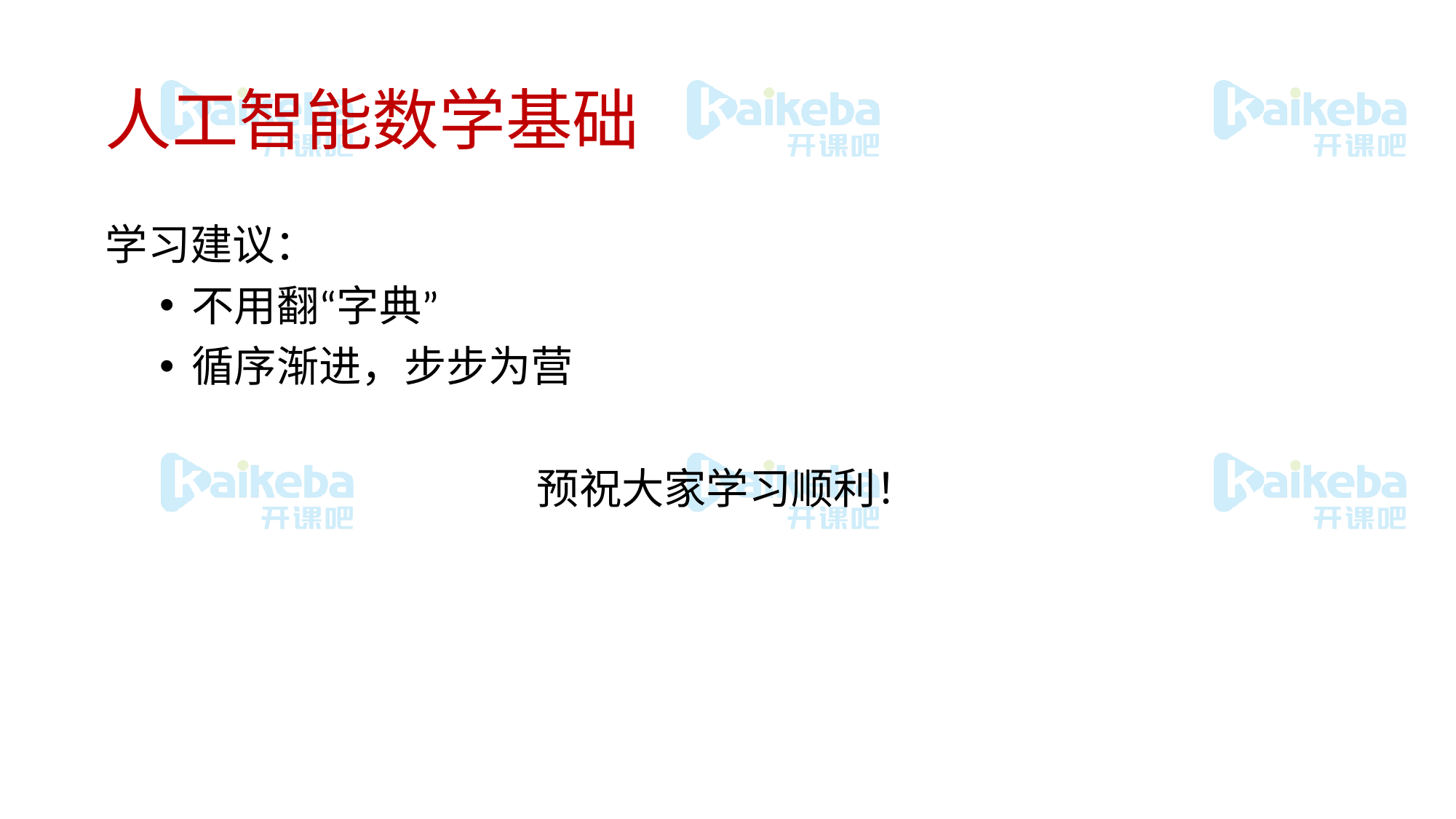

# 人工智能数学基础
学习建议：
不用翻“字典”
循序渐进，步步为营

预祝大家学习顺利！